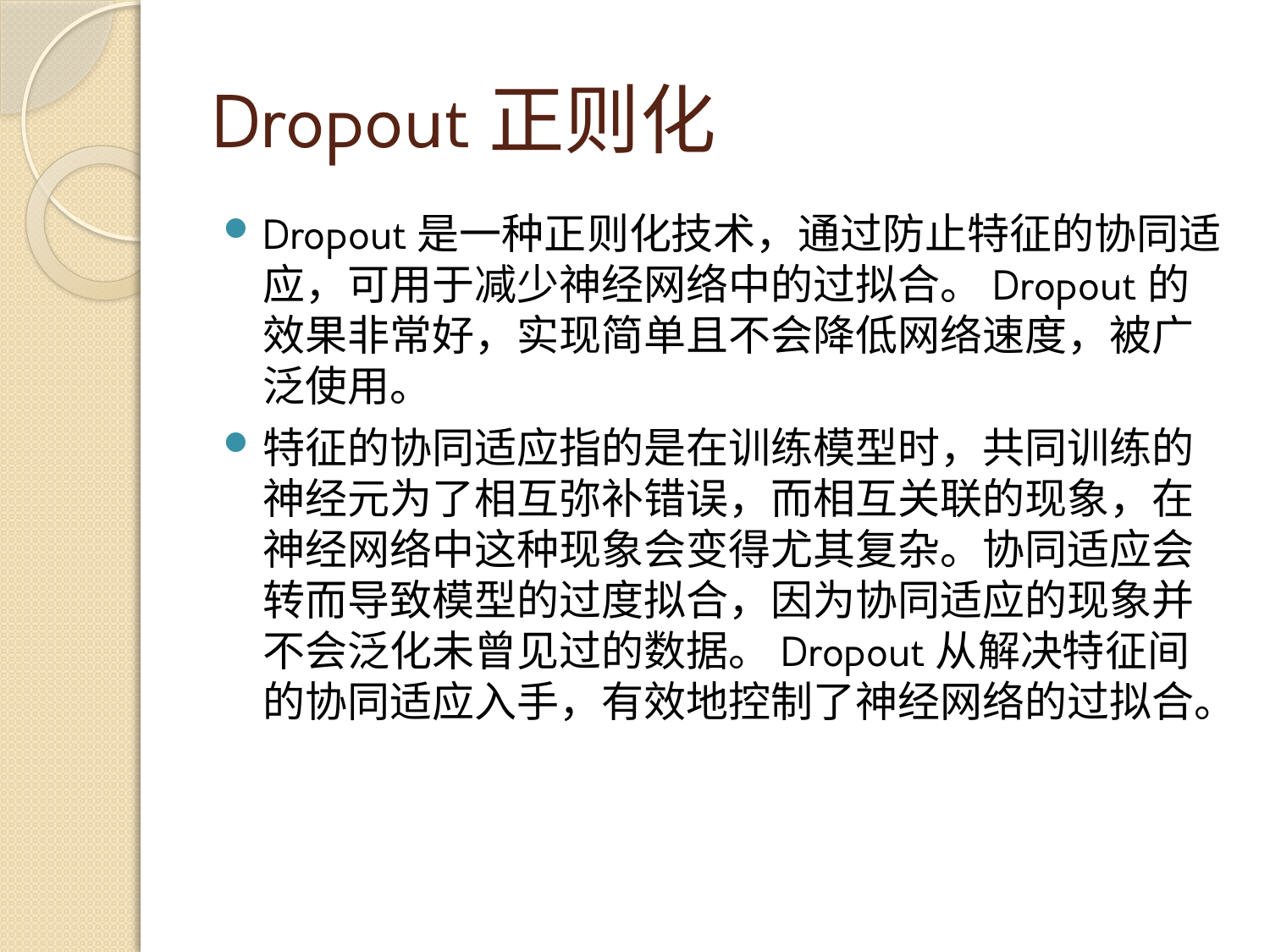

# Dropout正则化
Dropout是一种正则化技术，通过防止特征的协同适应，可用于减少神经网络中的过拟合。Dropout的效果非常好，实现简单且不会降低网络速度，被广泛使用。
特征的协同适应指的是在训练模型时，共同训练的神经元为了相互弥补错误，而相互关联的现象，在神经网络中这种现象会变得尤其复杂。协同适应会转而导致模型的过度拟合，因为协同适应的现象并不会泛化未曾见过的数据。Dropout从解决特征间的协同适应入手，有效地控制了神经网络的过拟合。